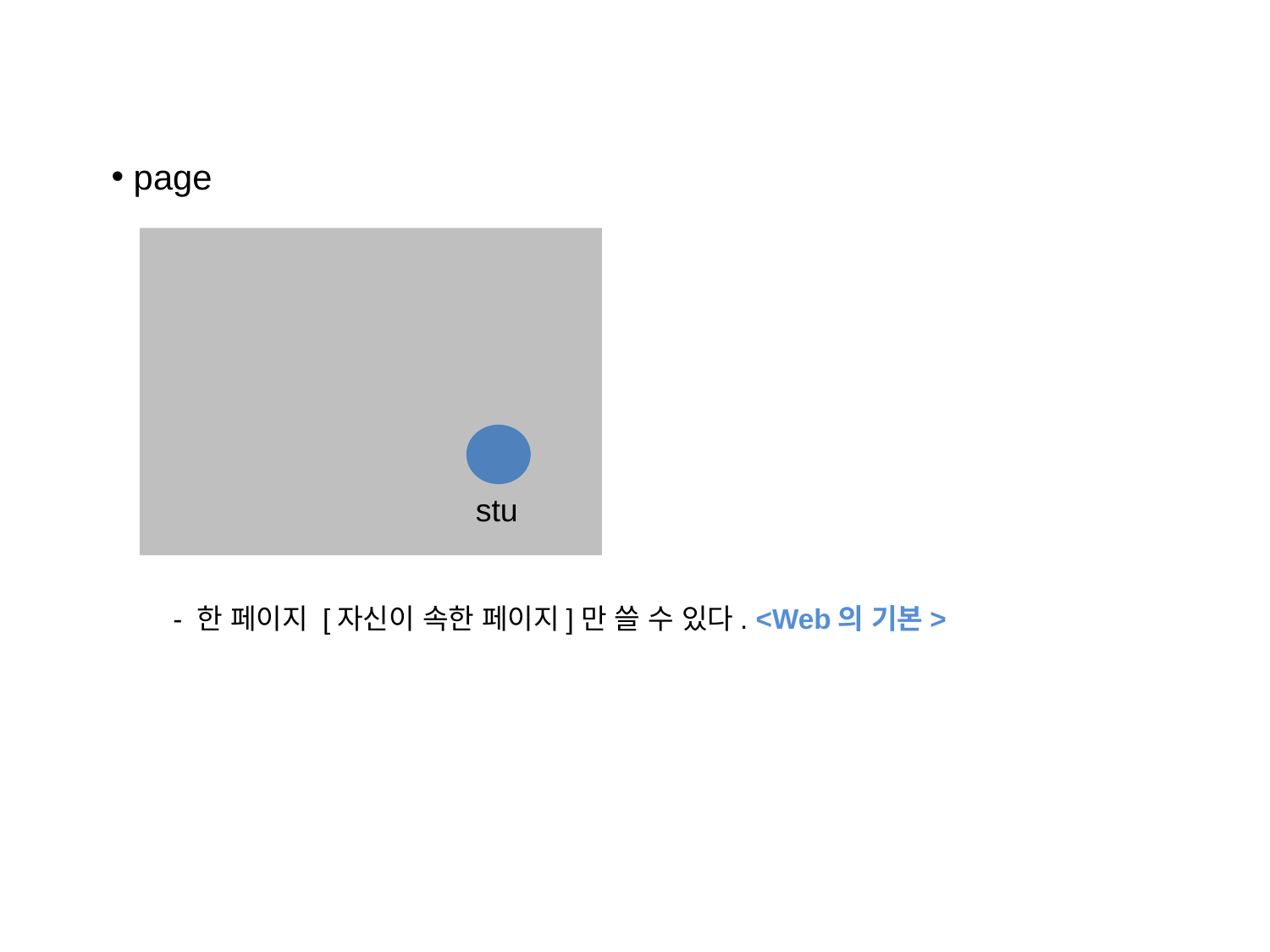

page

stu
- 한 페이지 [자신이 속한 페이지]만 쓸 수 있다. <Web의 기본>